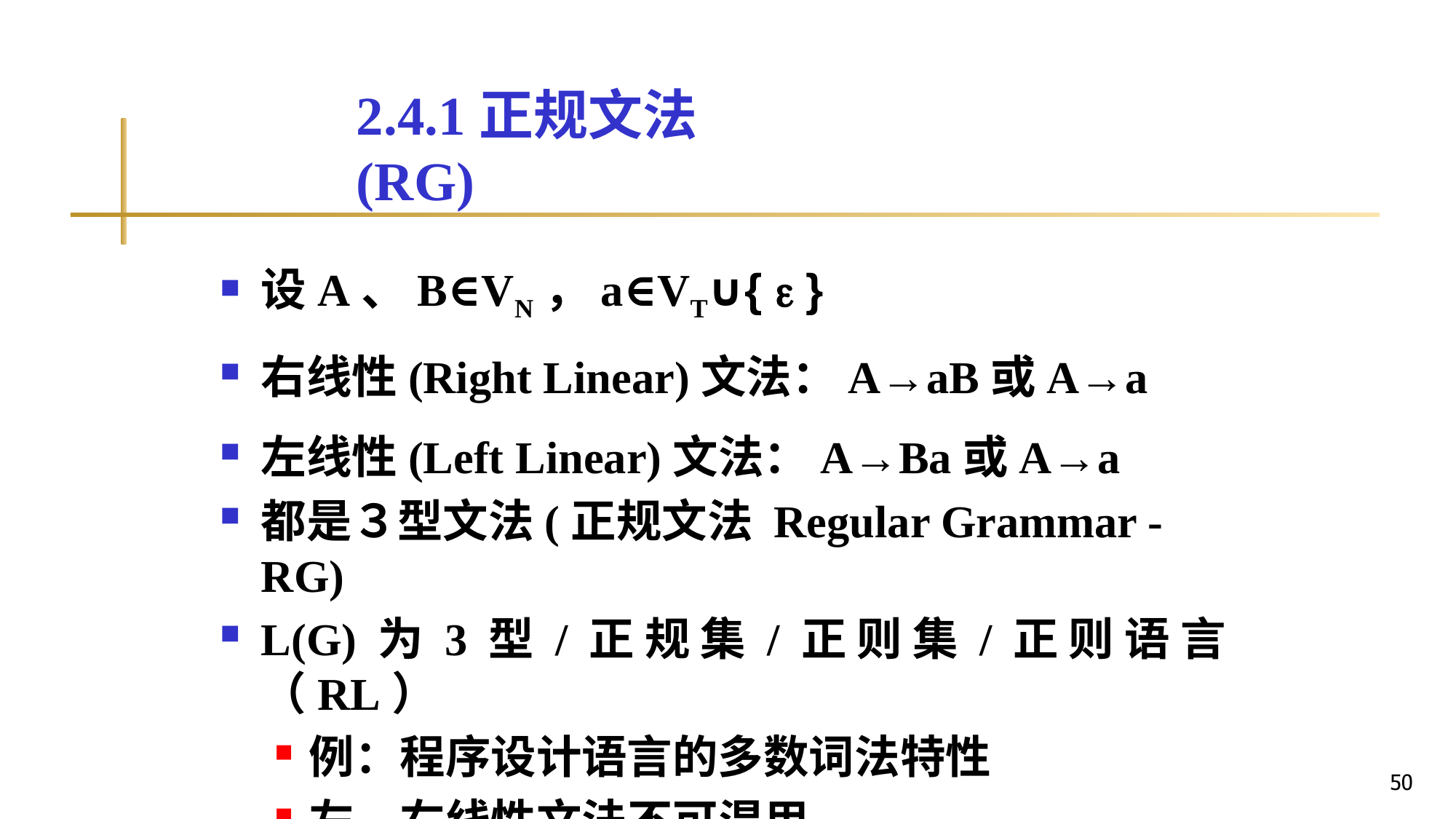

# 2.4.1正规文法(RG)
设A、B∈VN，a∈VT∪{ ε }
右线性(Right Linear)文法：A→aB或A→a
左线性(Left Linear)文法：A→Ba或A→a
都是３型文法(正规文法 Regular Grammar -RG)
L(G)为3型/正规集/正则集/正则语言（RL）
例：程序设计语言的多数词法特性
左、右线性文法不可混用
50